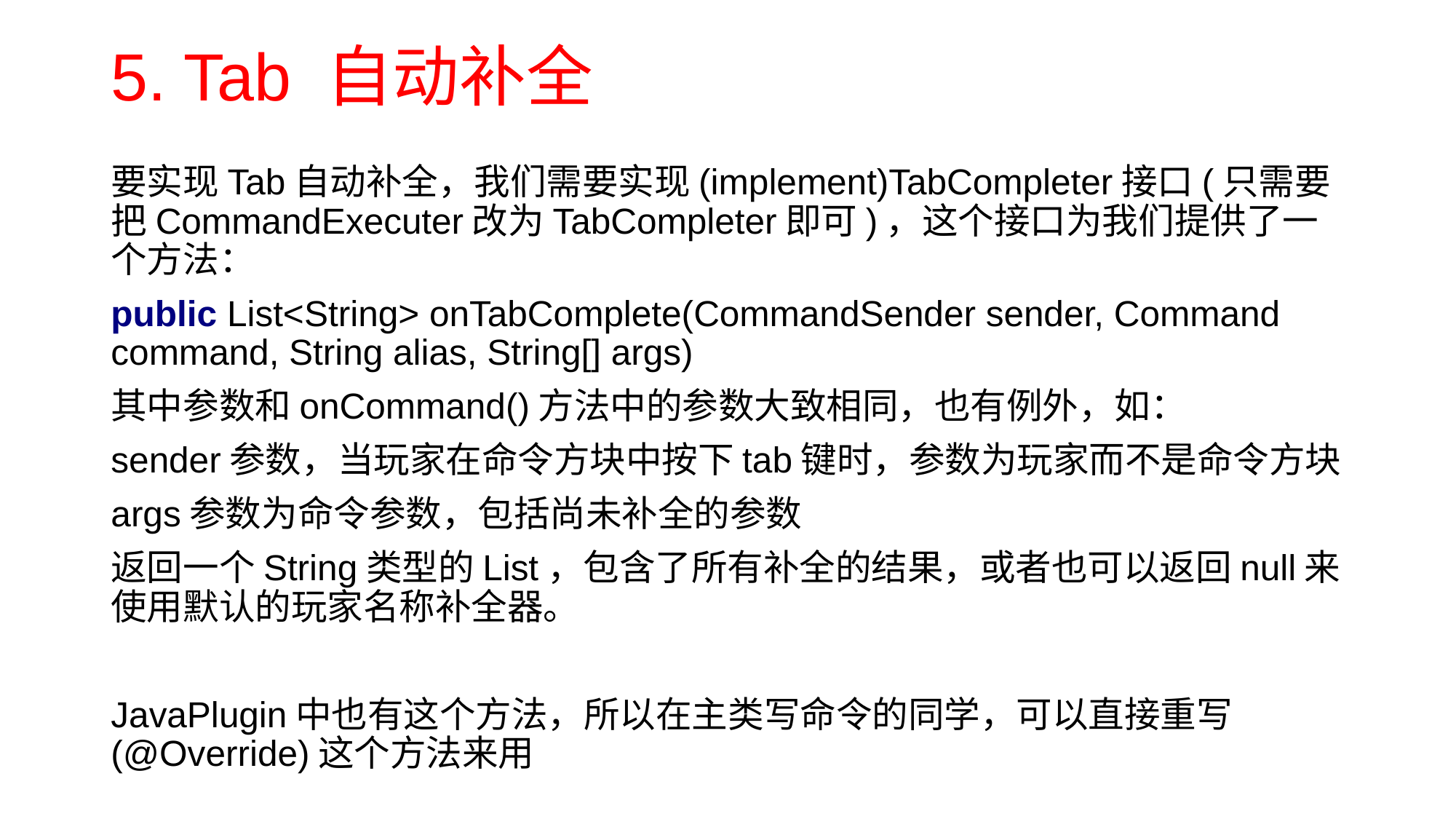

# 5. Tab 自动补全
要实现Tab自动补全，我们需要实现(implement)TabCompleter接口(只需要把CommandExecuter改为TabCompleter即可)，这个接口为我们提供了一个方法：
public List<String> onTabComplete(CommandSender sender, Command command, String alias, String[] args)
其中参数和onCommand()方法中的参数大致相同，也有例外，如：
sender参数，当玩家在命令方块中按下tab键时，参数为玩家而不是命令方块
args参数为命令参数，包括尚未补全的参数
返回一个String类型的List，包含了所有补全的结果，或者也可以返回null来使用默认的玩家名称补全器。

JavaPlugin中也有这个方法，所以在主类写命令的同学，可以直接重写(@Override)这个方法来用